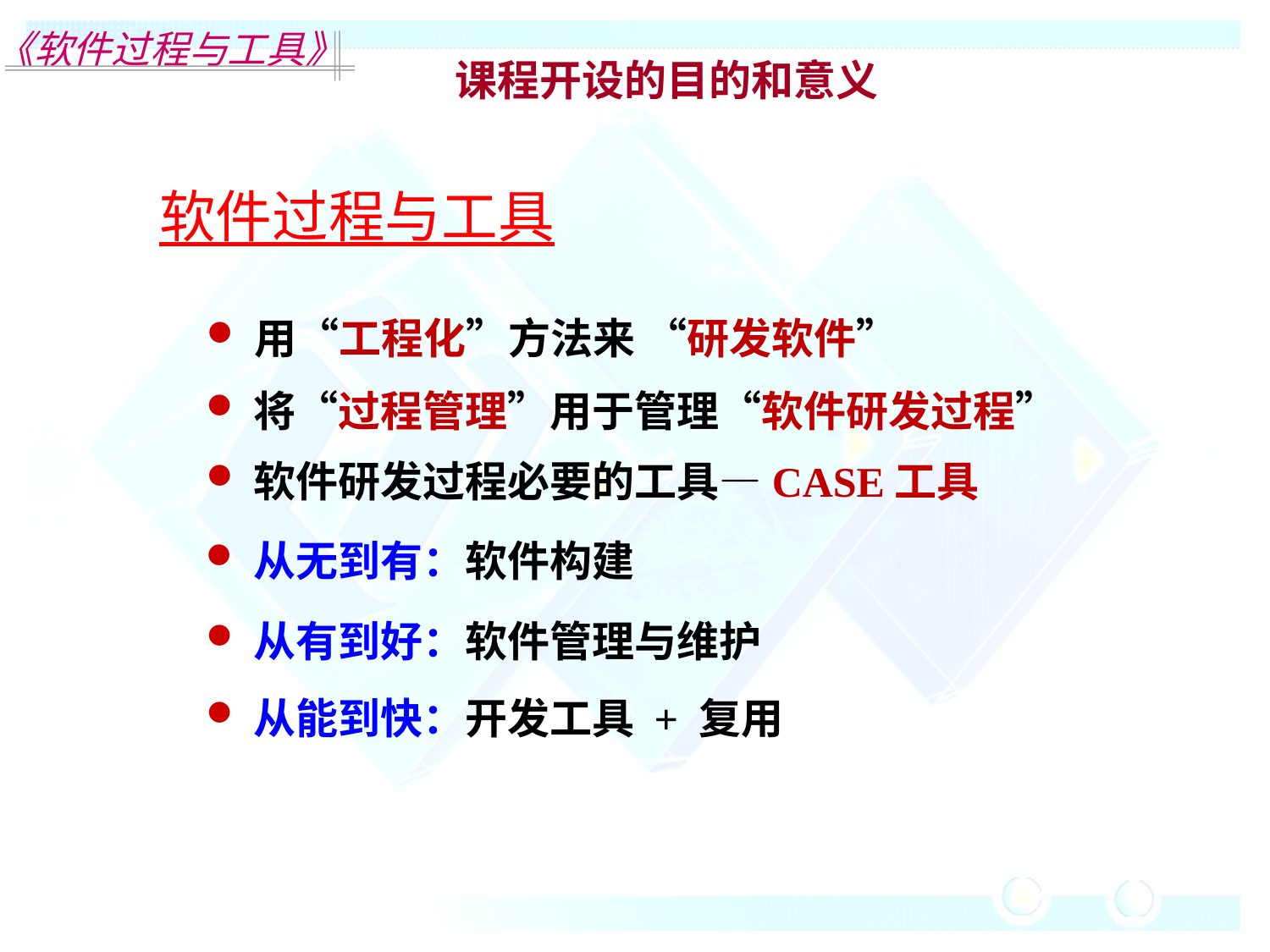

课程开设的目的和意义
软件过程与工具
用“工程化”方法来 “研发软件”
将“过程管理”用于管理“软件研发过程”
软件研发过程必要的工具—CASE工具
从无到有：软件构建
从有到好：软件管理与维护
从能到快：开发工具 + 复用